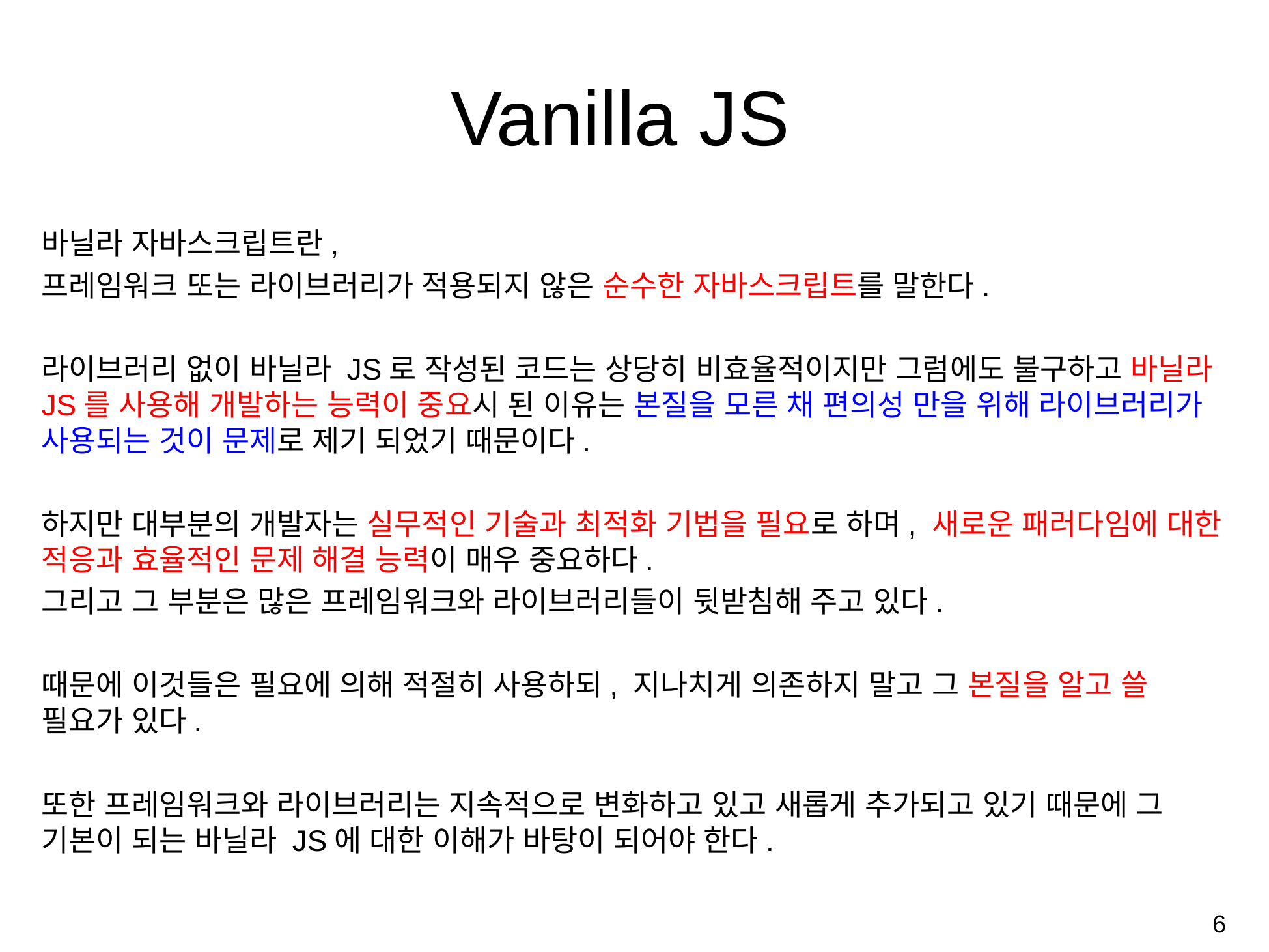

# Vanilla JS
바닐라 자바스크립트란,
프레임워크 또는 라이브러리가 적용되지 않은 순수한 자바스크립트를 말한다.

라이브러리 없이 바닐라 JS로 작성된 코드는 상당히 비효율적이지만 그럼에도 불구하고 바닐라 JS를 사용해 개발하는 능력이 중요시 된 이유는 본질을 모른 채 편의성 만을 위해 라이브러리가 사용되는 것이 문제로 제기 되었기 때문이다.

하지만 대부분의 개발자는 실무적인 기술과 최적화 기법을 필요로 하며, 새로운 패러다임에 대한 적응과 효율적인 문제 해결 능력이 매우 중요하다.
그리고 그 부분은 많은 프레임워크와 라이브러리들이 뒷받침해 주고 있다.

때문에 이것들은 필요에 의해 적절히 사용하되, 지나치게 의존하지 말고 그 본질을 알고 쓸 필요가 있다.

또한 프레임워크와 라이브러리는 지속적으로 변화하고 있고 새롭게 추가되고 있기 때문에 그 기본이 되는 바닐라 JS에 대한 이해가 바탕이 되어야 한다.

6